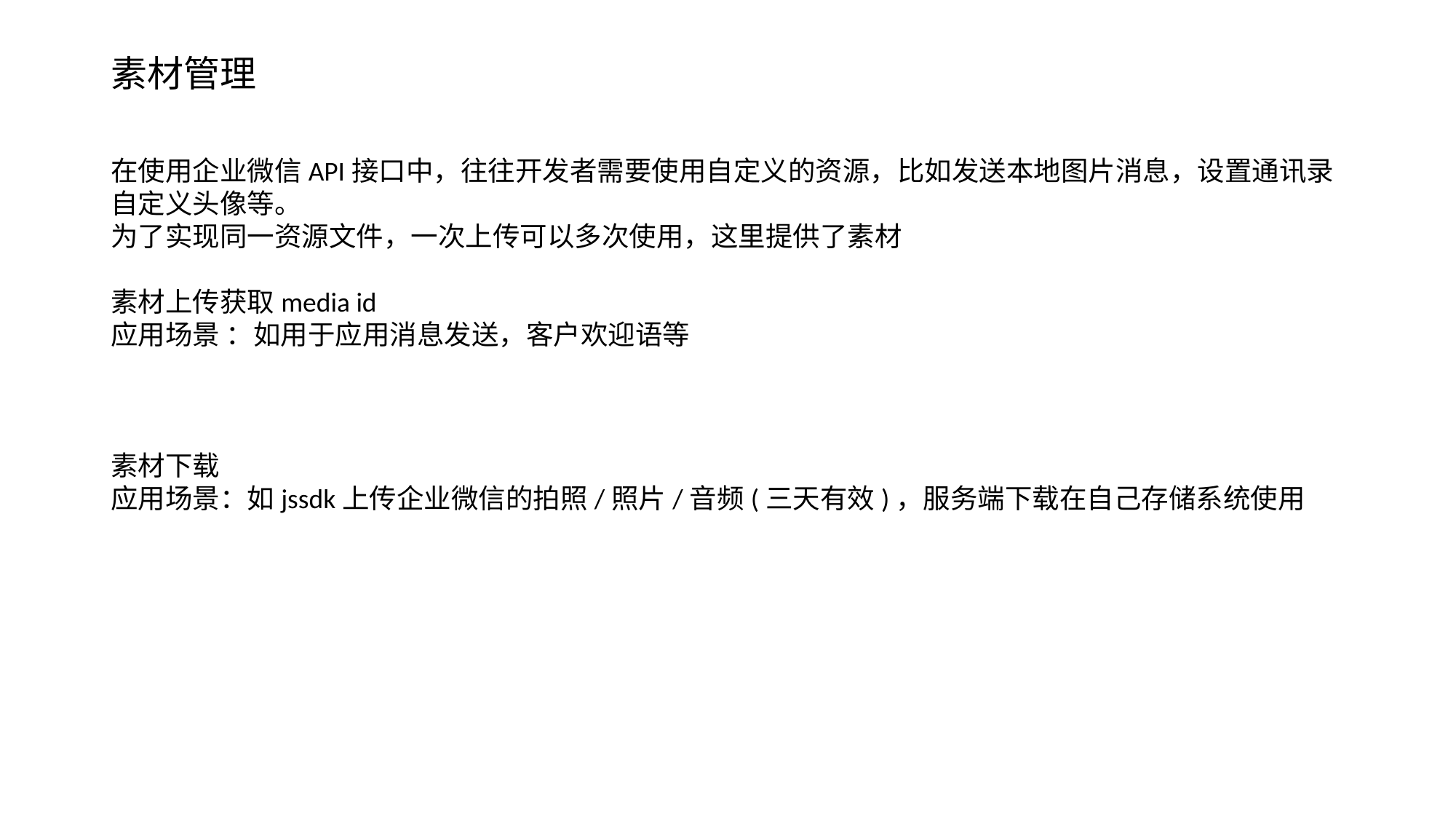

# 素材管理
在使用企业微信API接口中，往往开发者需要使用自定义的资源，比如发送本地图片消息，设置通讯录自定义头像等。
为了实现同一资源文件，一次上传可以多次使用，这里提供了素材

素材上传获取media id
应用场景 ：如用于应用消息发送，客户欢迎语等

素材下载
应用场景：如jssdk上传企业微信的拍照/照片/音频(三天有效)，服务端下载在自己存储系统使用